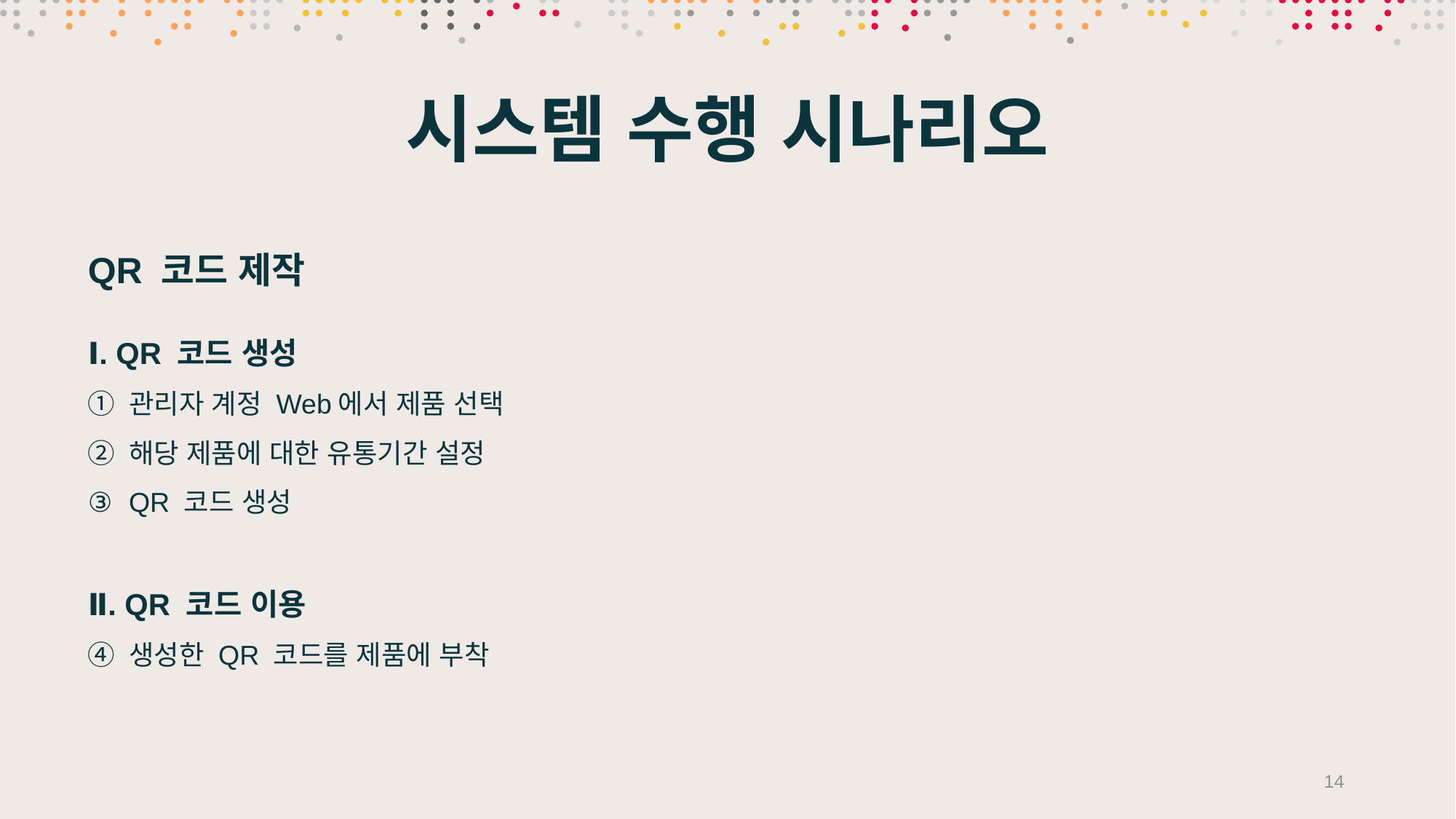

# 시스템 수행 시나리오
QR 코드 제작
Ⅰ. QR 코드 생성
관리자 계정 Web에서 제품 선택
해당 제품에 대한 유통기간 설정
QR 코드 생성

Ⅱ. QR 코드 이용
생성한 QR 코드를 제품에 부착

14